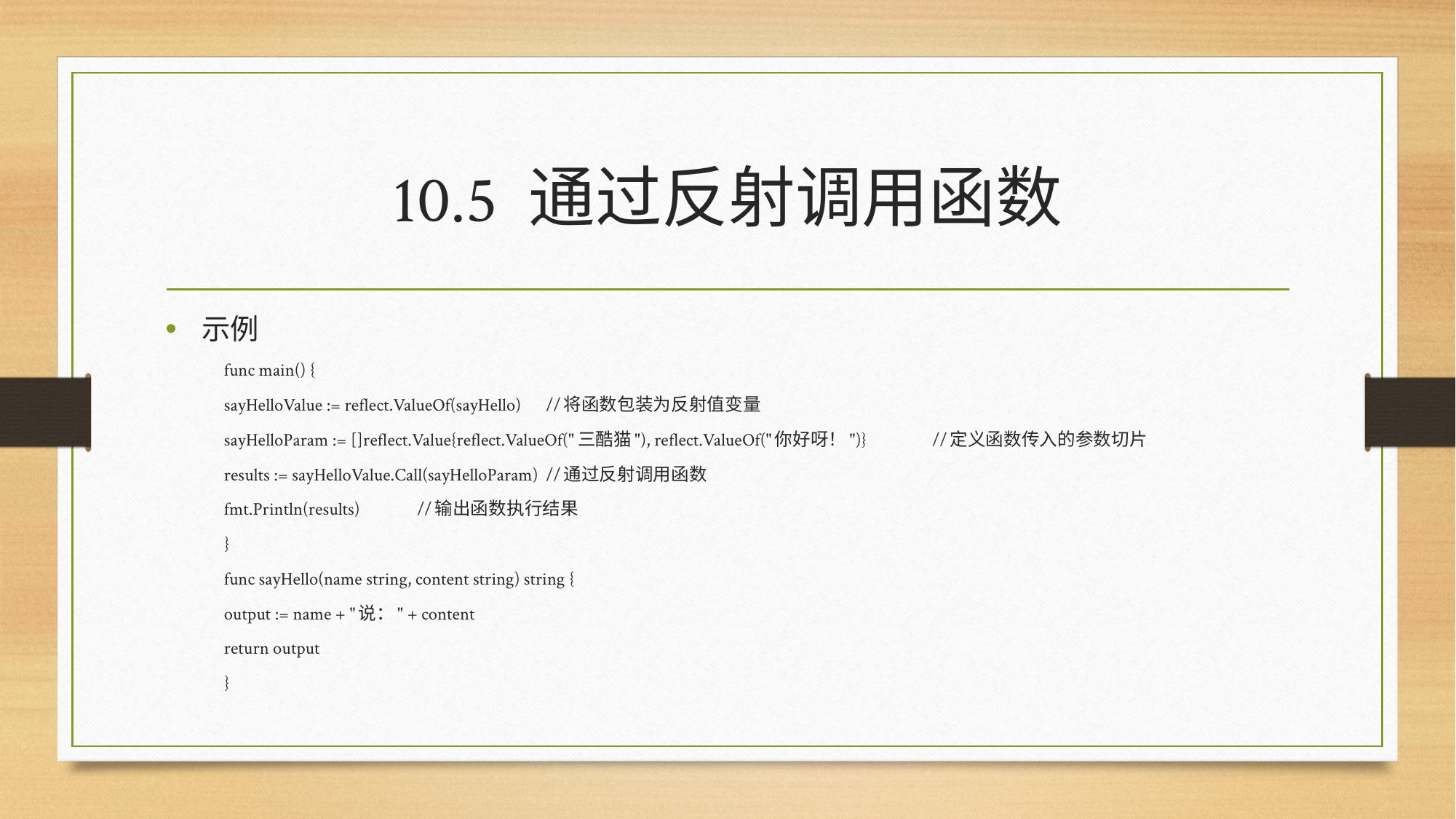

# 10.5 通过反射调用函数
示例
func main() {
	sayHelloValue := reflect.ValueOf(sayHello) 							//将函数包装为反射值变量
	sayHelloParam := []reflect.Value{reflect.ValueOf("三酷猫"), reflect.ValueOf("你好呀！")} 	//定义函数传入的参数切片
	results := sayHelloValue.Call(sayHelloParam) 							//通过反射调用函数
	fmt.Println(results) 										//输出函数执行结果
}
func sayHello(name string, content string) string {
	output := name + "说：" + content
	return output
}